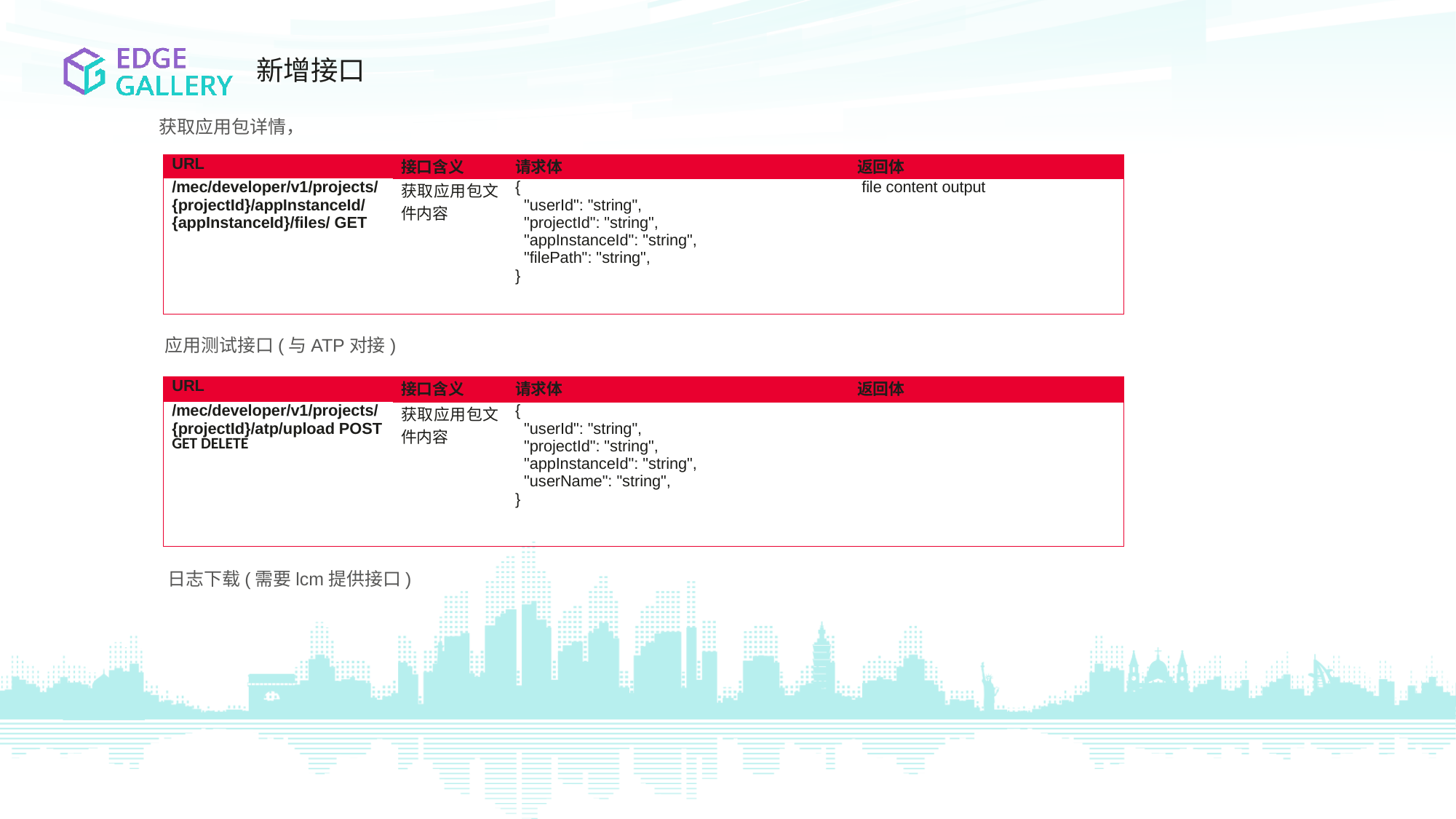

新增接口
获取应用包详情，
| URL | 接口含义 | 请求体 | 返回体 |
| --- | --- | --- | --- |
| /mec/developer/v1/projects/{projectId}/appInstanceId/{appInstanceId}/files/ GET | 获取应用包文件内容 | { "userId": "string", "projectId": "string", "appInstanceId": "string", "filePath": "string", } | file content output |
应用测试接口(与ATP对接)
| URL | 接口含义 | 请求体 | 返回体 |
| --- | --- | --- | --- |
| /mec/developer/v1/projects/{projectId}/atp/upload POST GET DELETE | 获取应用包文件内容 | { "userId": "string", "projectId": "string", "appInstanceId": "string", "userName": "string", } |  |
日志下载(需要lcm提供接口)